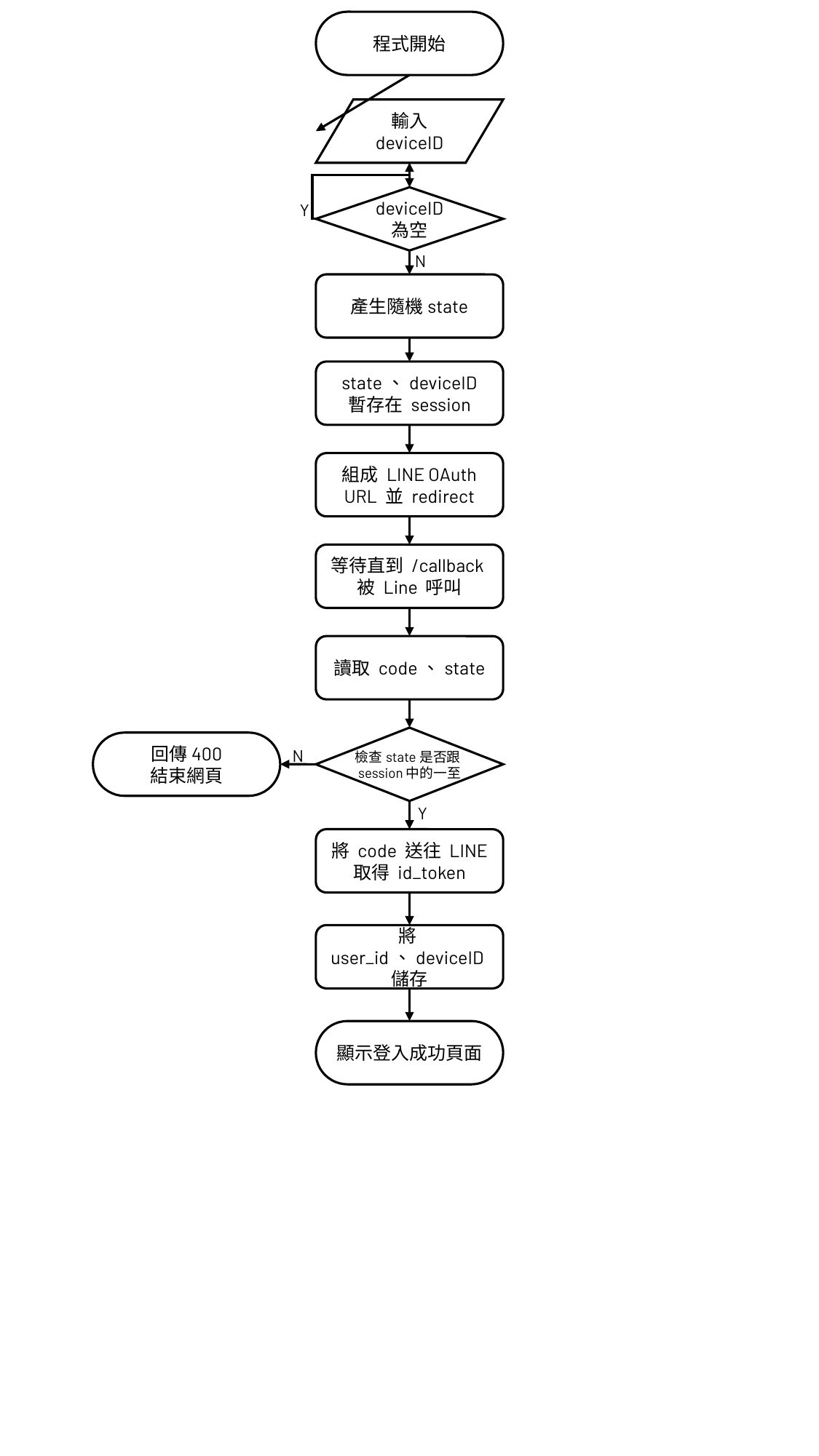

程式開始
輸入
deviceID
deviceID 為空
Y
N
產生隨機state
state、deviceID
暫存在 session
組成 LINE OAuth URL 並 redirect
等待直到 /callback被 Line 呼叫
讀取 code、state

回傳400
結束網頁
N
檢查state是否跟session中的一至
Y
將 code 送往 LINE 取得 id_token
將user_id、deviceID儲存
顯示登入成功頁面